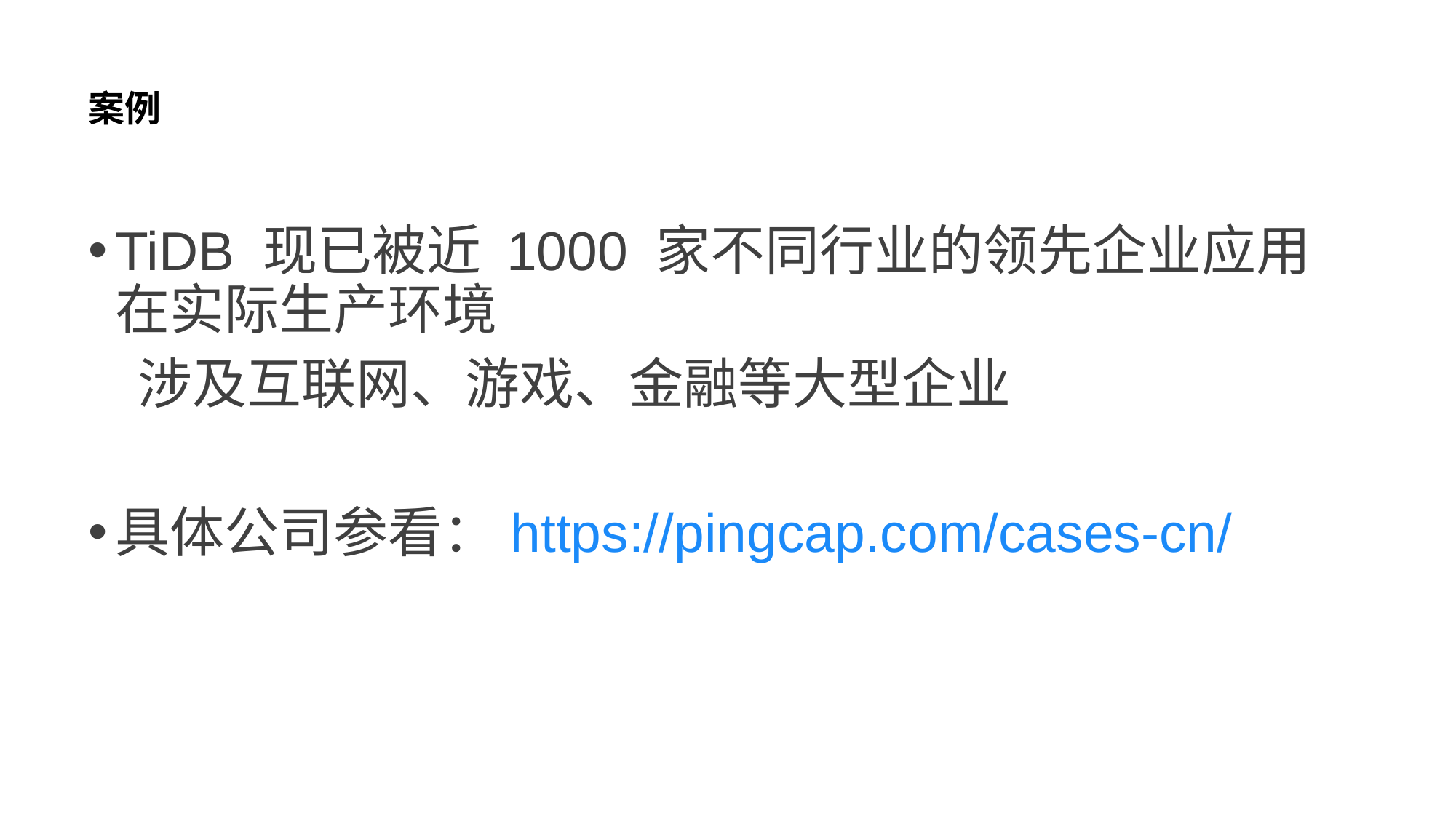

# 案例
TiDB 现已被近 1000 家不同行业的领先企业应用在实际生产环境
   涉及互联网、游戏、金融等大型企业

具体公司参看：https://pingcap.com/cases-cn/